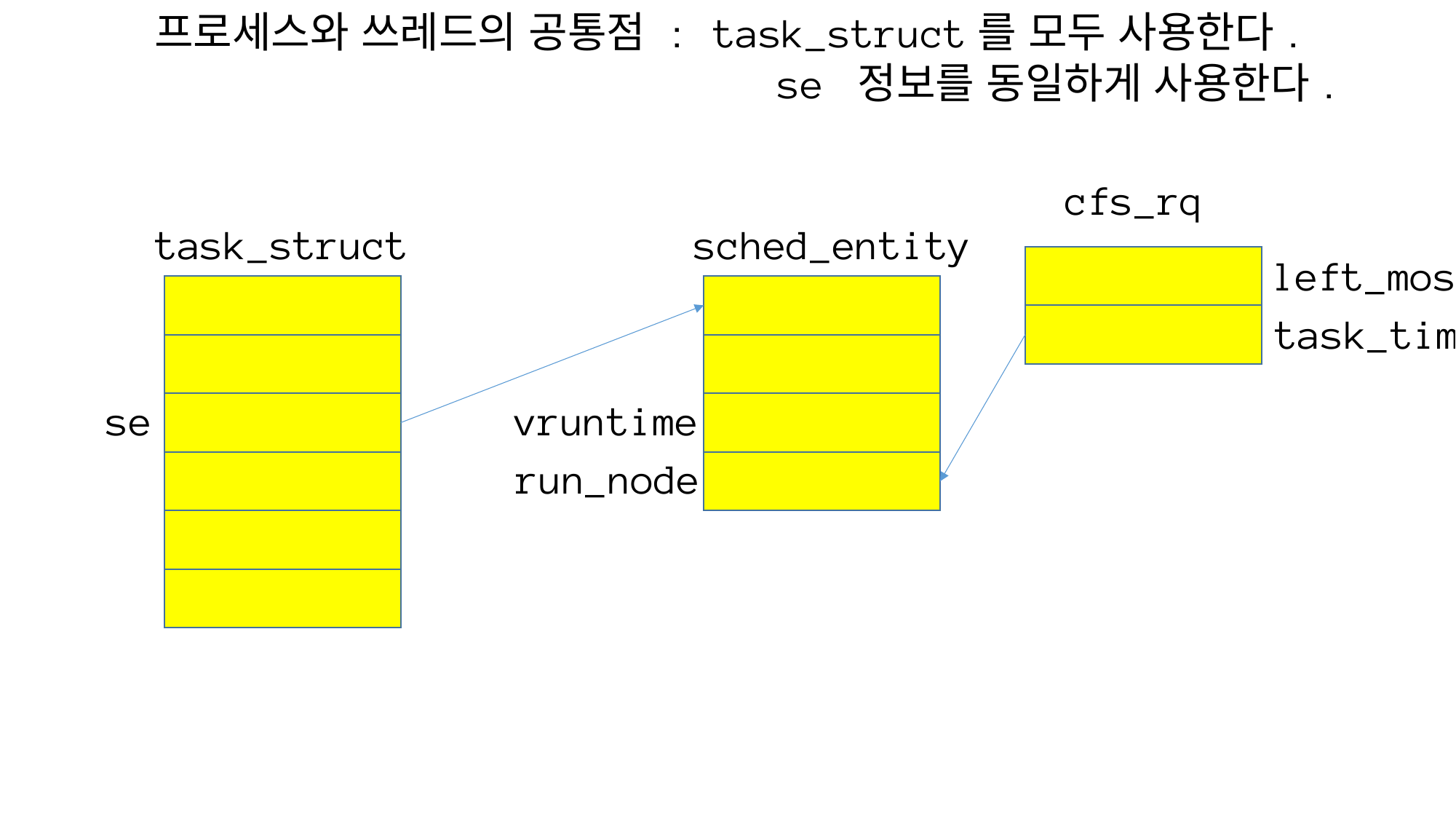

프로세스와 쓰레드의 공통점 : task_struct를 모두 사용한다.
                           se 정보를 동일하게 사용한다.
cfs_rq
task_struct
sched_entity
left_most

task_timeline

se
vruntime

run_node